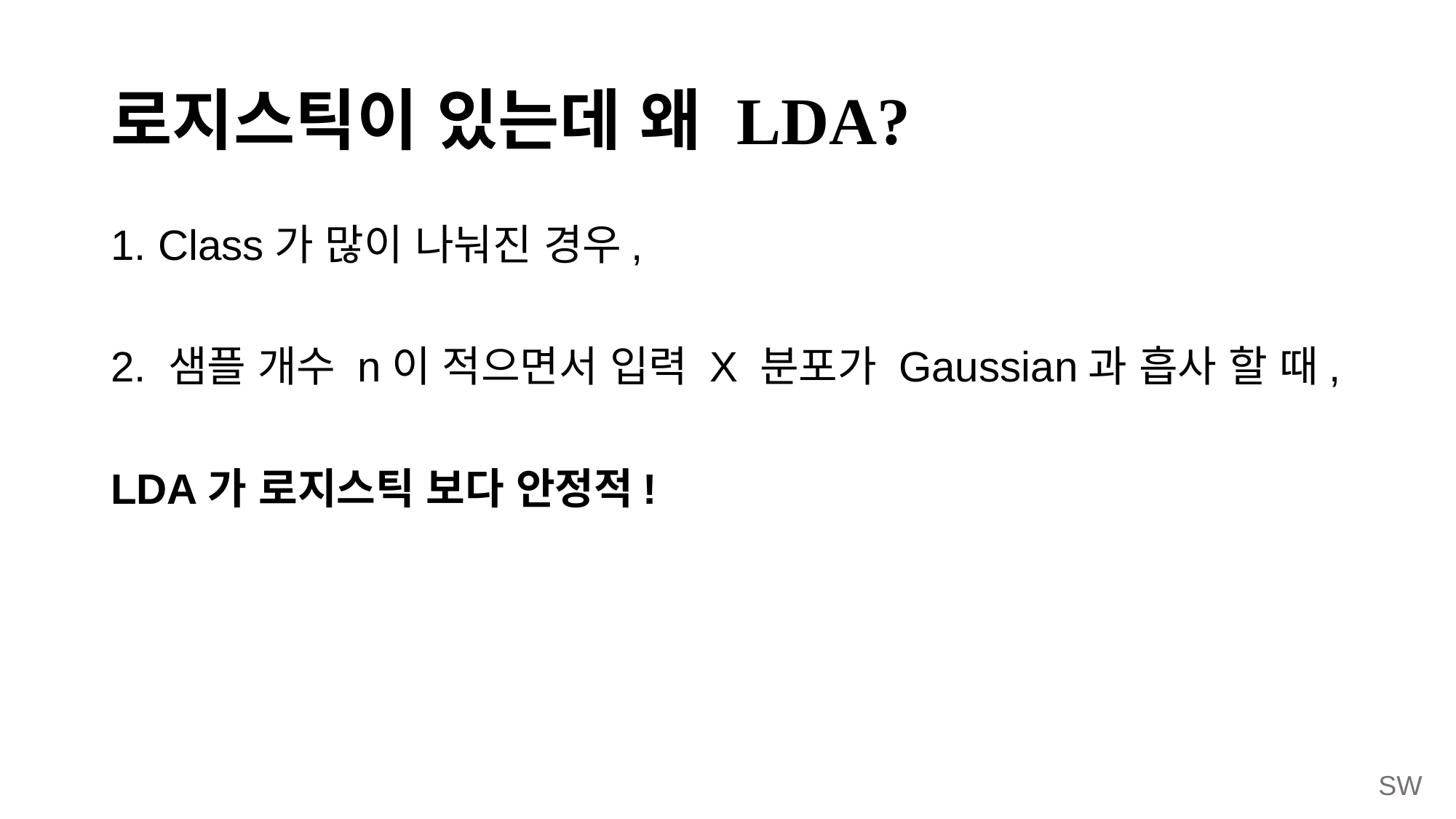

# 로지스틱이 있는데 왜 LDA?
1. Class가 많이 나눠진 경우,

2. 샘플 개수 n이 적으면서 입력 X 분포가 Gaussian과 흡사 할 때,

LDA가 로지스틱 보다 안정적!